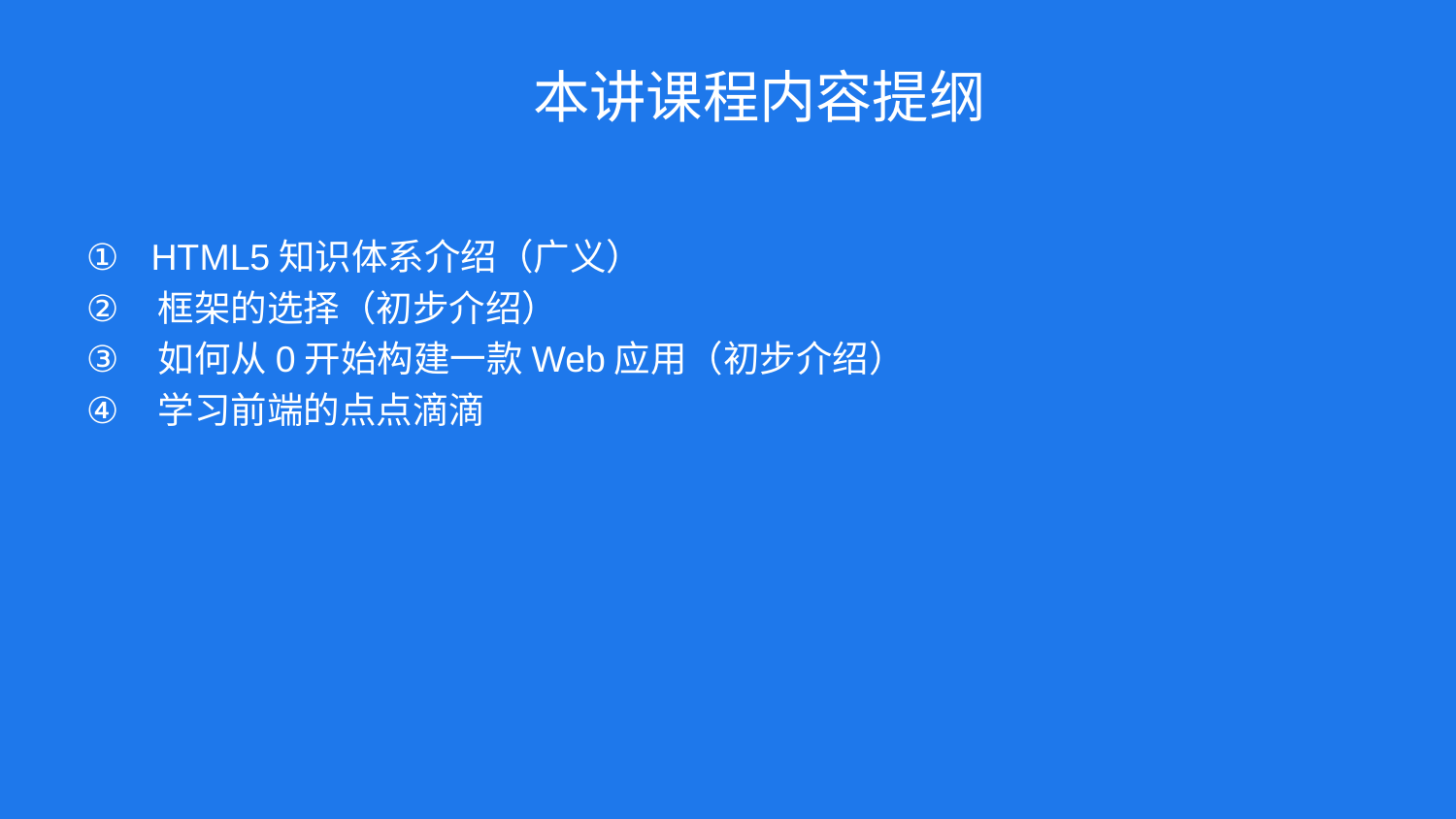

本讲课程内容提纲
 HTML5知识体系介绍（广义）
 框架的选择（初步介绍）
 如何从0开始构建一款Web应用（初步介绍）
 学习前端的点点滴滴